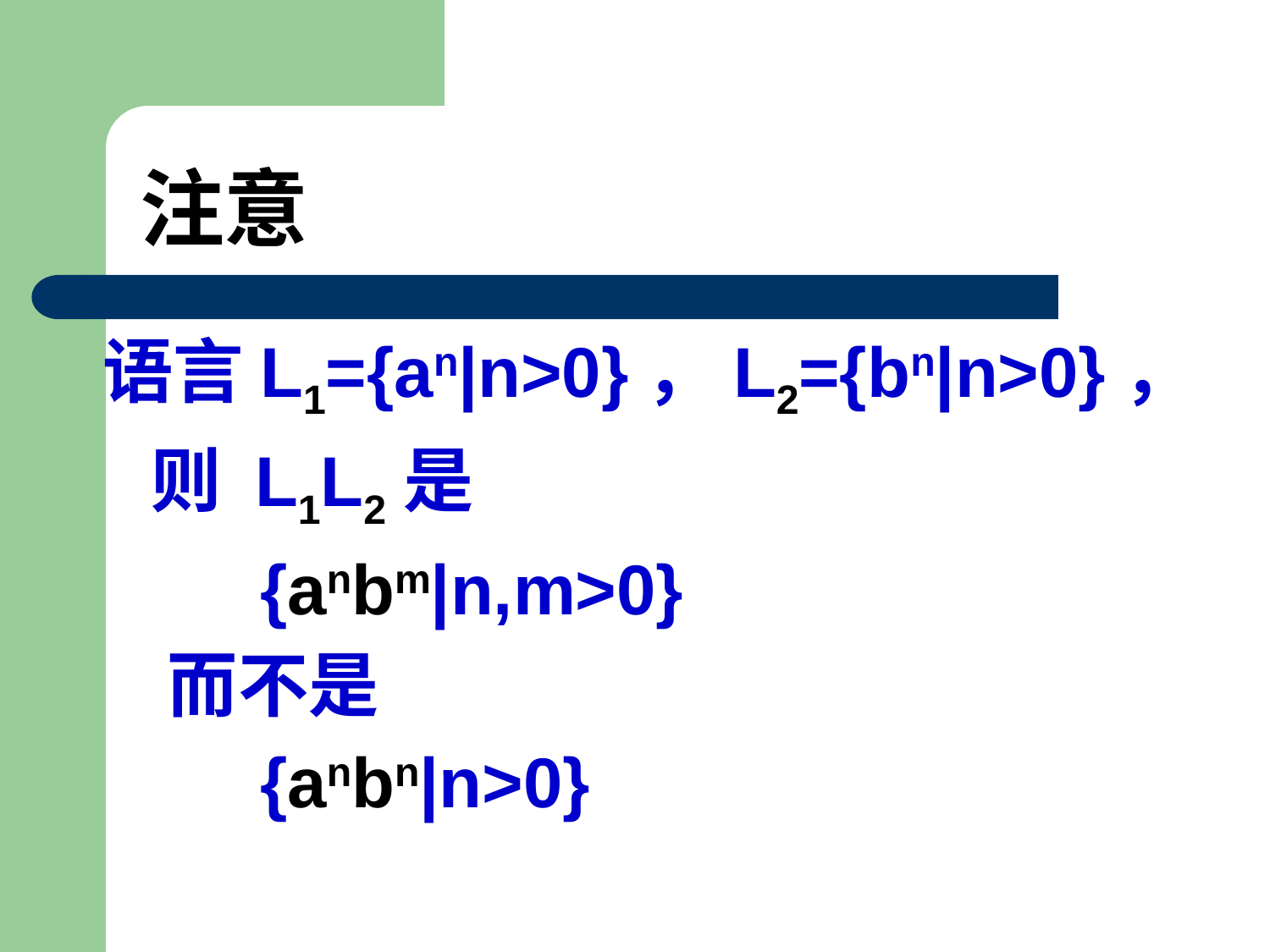

# 注意
语言L1={an|n>0}，L2={bn|n>0}，
  则 L1L2是
        {anbm|n,m>0}
   而不是
        {anbn|n>0}